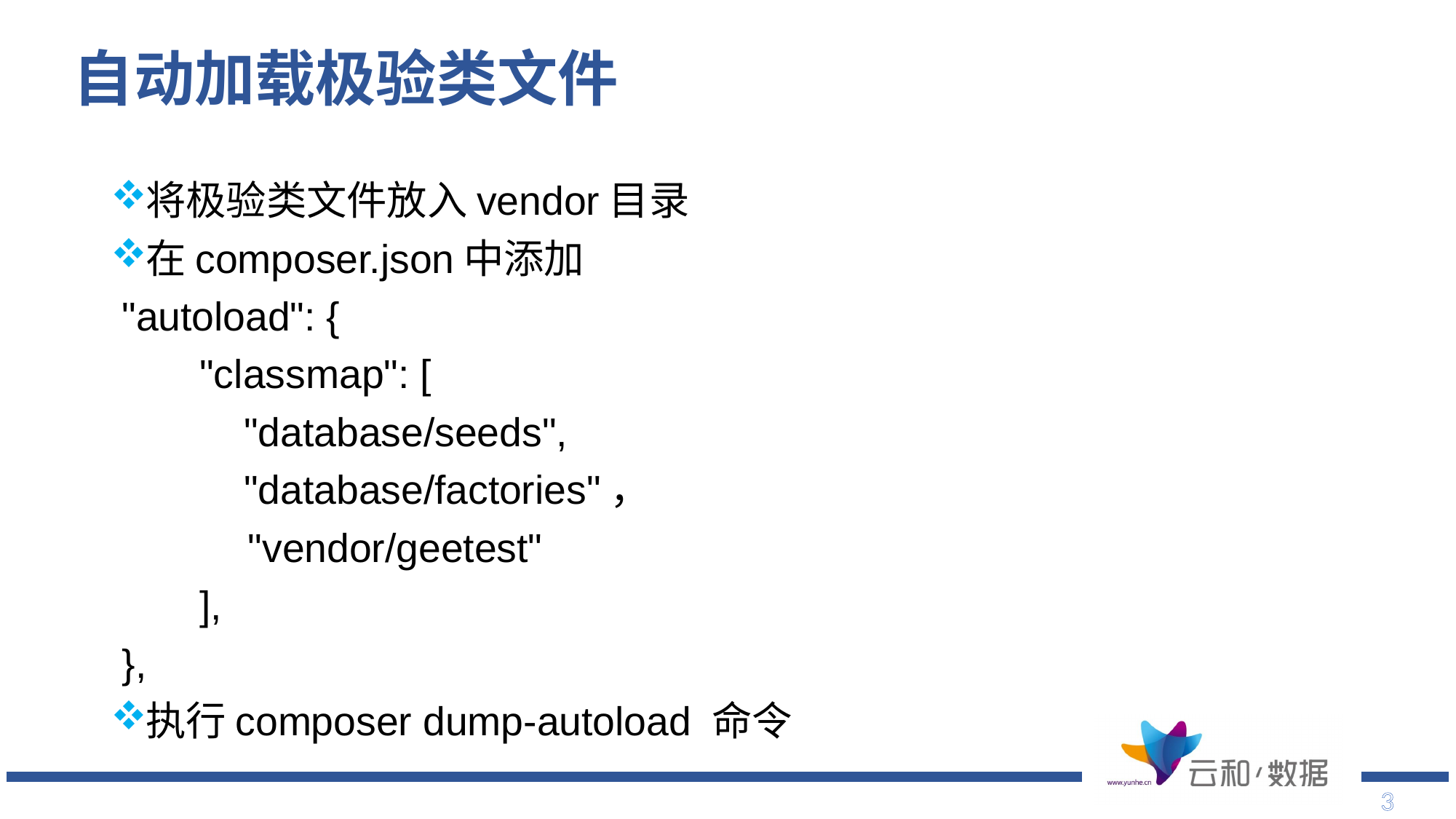

# 自动加载极验类文件
将极验类文件放入vendor目录
在composer.json中添加
 "autoload": {
        "classmap": [
            "database/seeds",
            "database/factories"，
	   "vendor/geetest"
        ],
 },
执行composer dump-autoload 命令